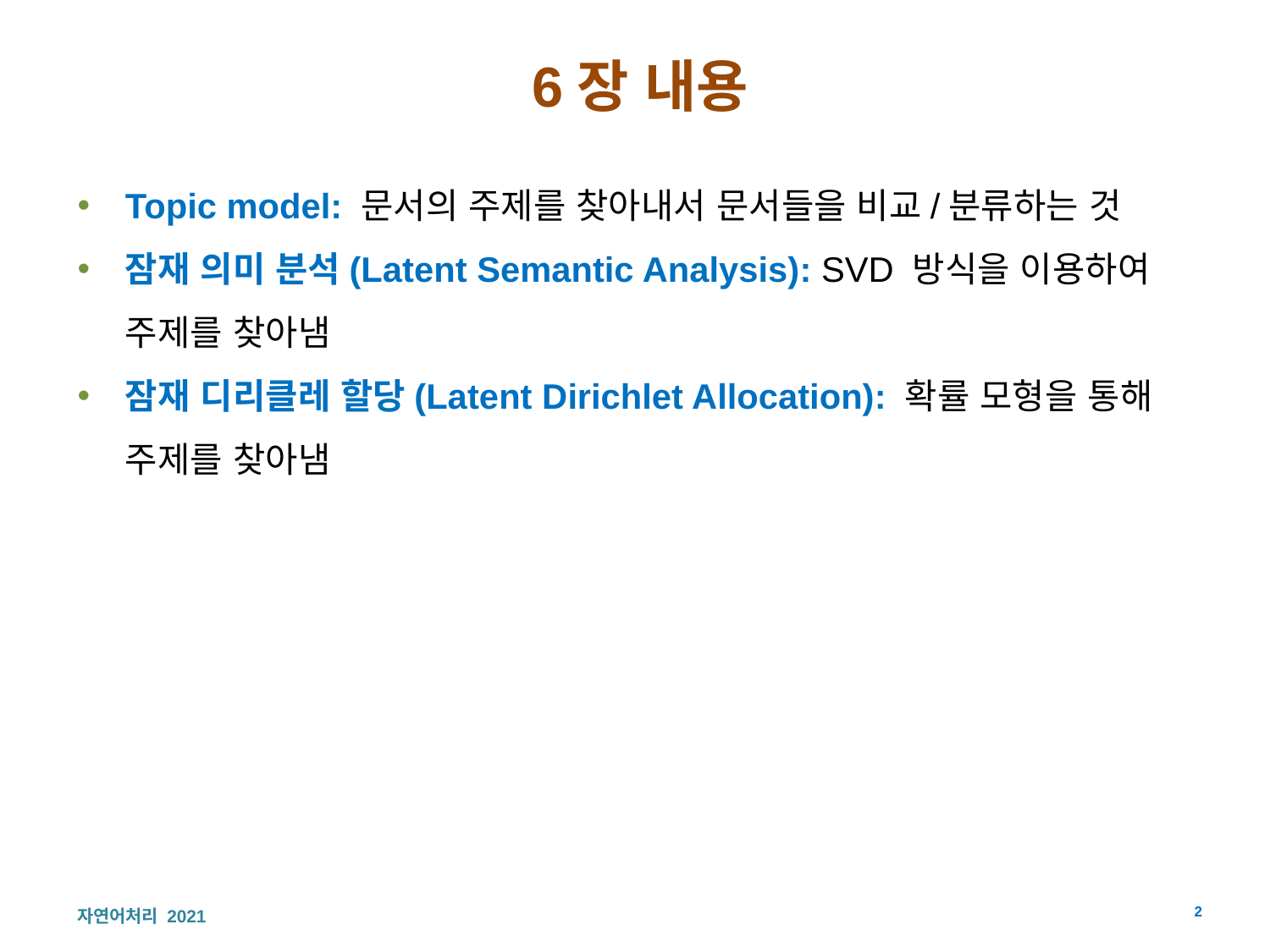

# 6장 내용
Topic model: 문서의 주제를 찾아내서 문서들을 비교/분류하는 것
잠재 의미 분석(Latent Semantic Analysis): SVD 방식을 이용하여 주제를 찾아냄
잠재 디리클레 할당(Latent Dirichlet Allocation): 확률 모형을 통해 주제를 찾아냄